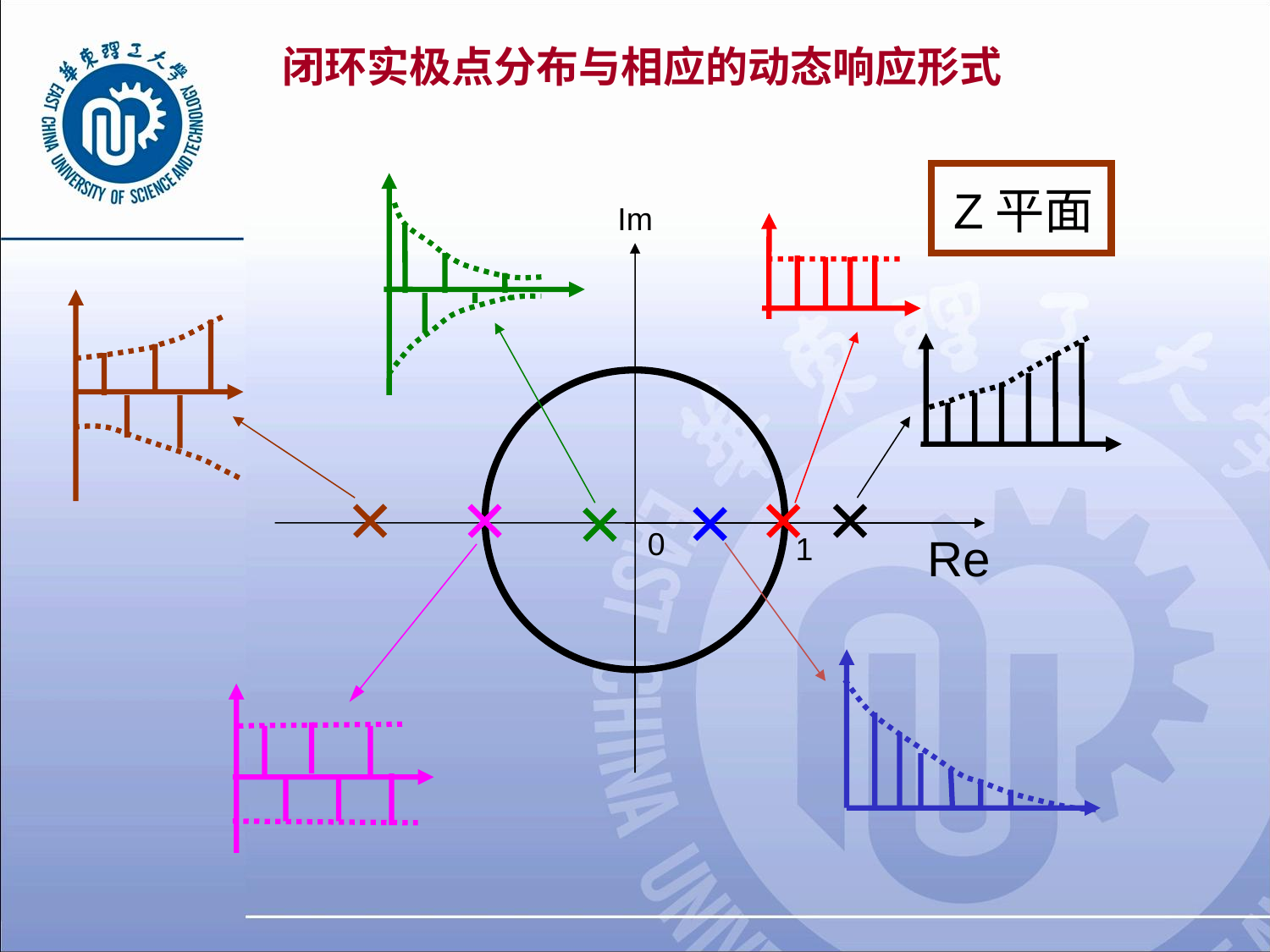

# 闭环实极点分布与相应的动态响应形式

Z平面

Im

0
Re
1